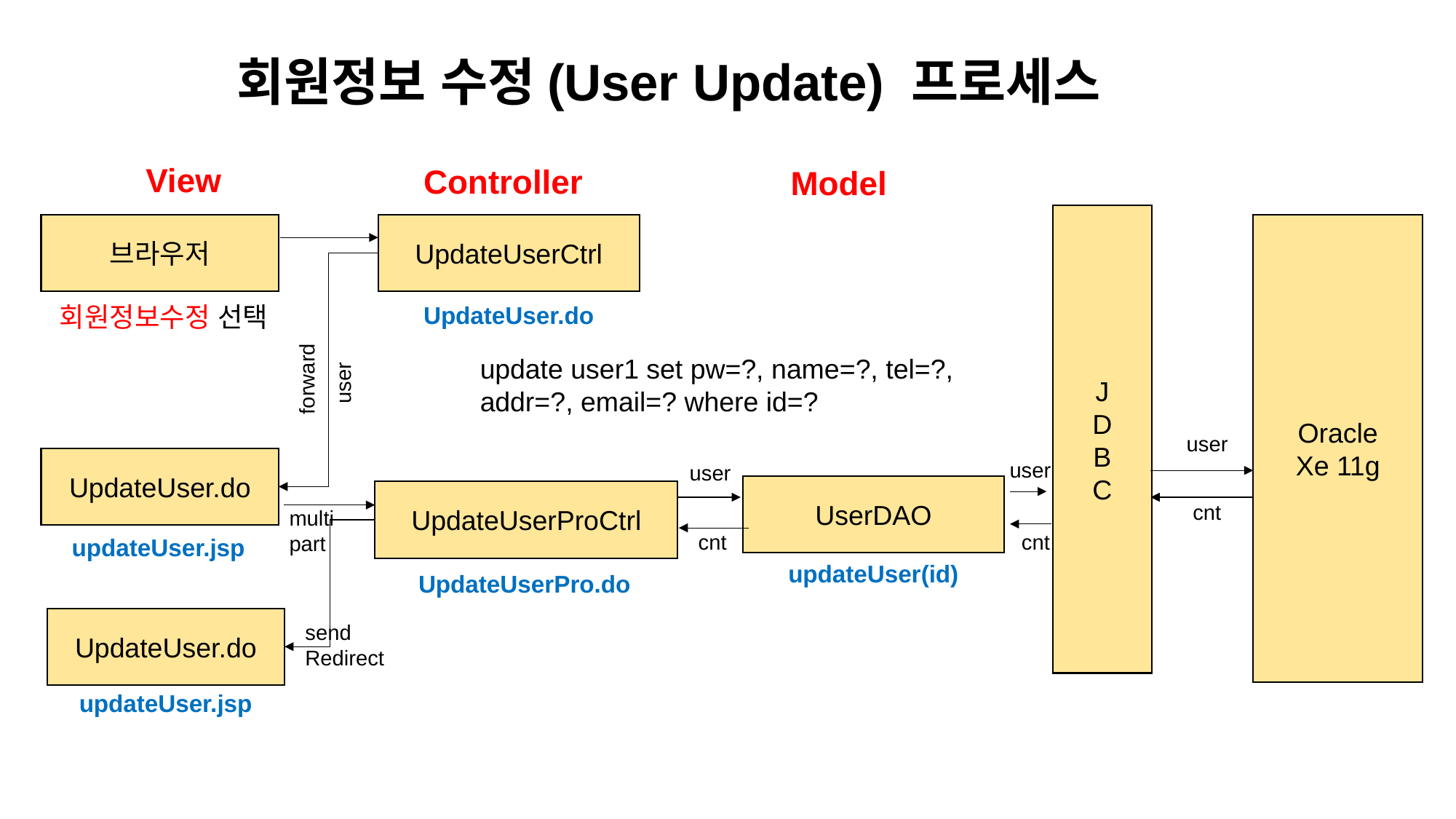

회원정보 수정(User Update) 프로세스
View
Controller
Model
J
D
B
C
브라우저
UpdateUserCtrl
Oracle
Xe 11g
회원정보수정 선택
UpdateUser.do
update user1 set pw=?, name=?, tel=?,
addr=?, email=? where id=?
forward
user
user
UpdateUser.do
user
user
UserDAO
UpdateUserProCtrl
cnt
multi
part
cnt
cnt
updateUser.jsp
updateUser(id)
UpdateUserPro.do
UpdateUser.do
send
Redirect
updateUser.jsp